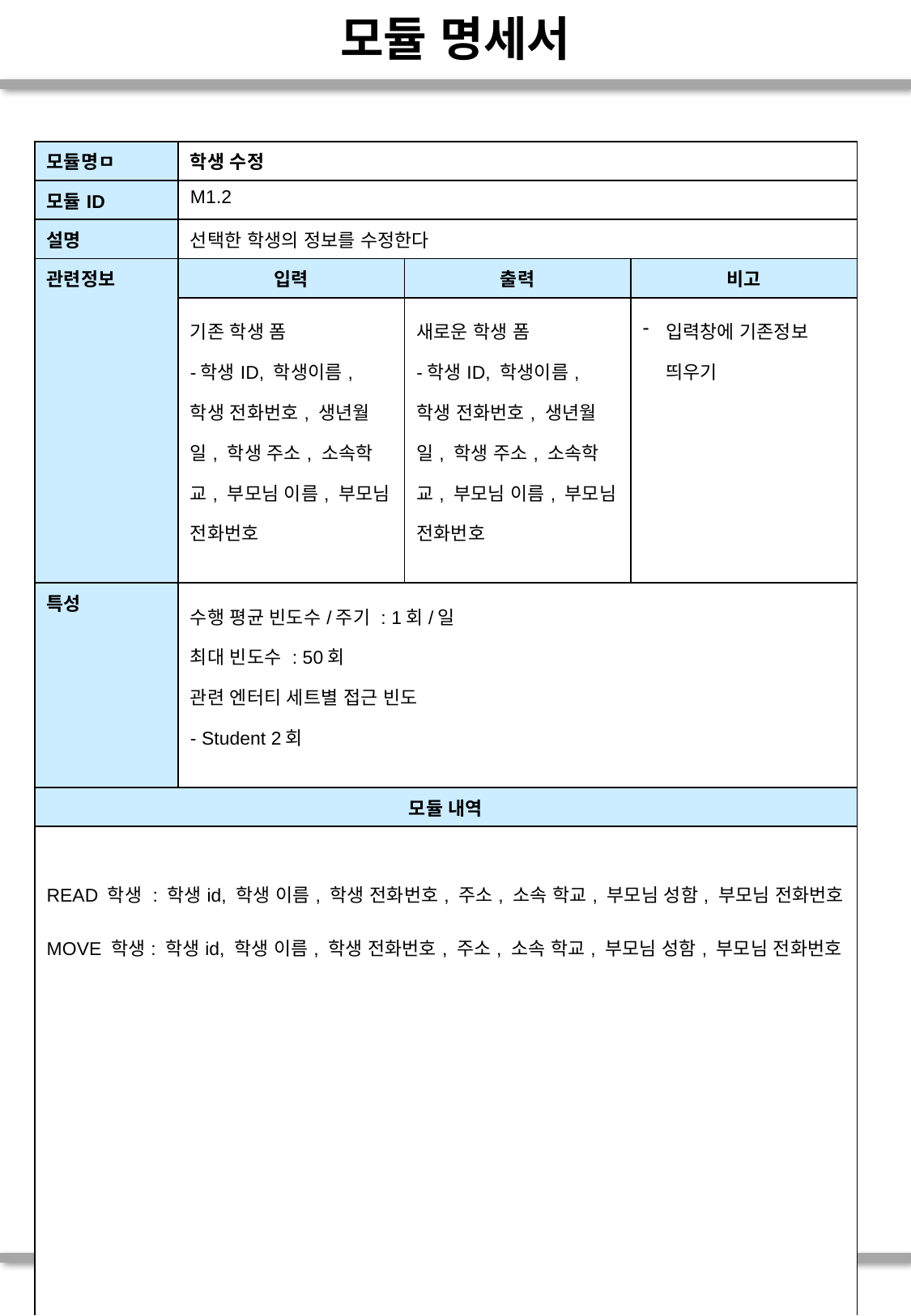

# 모듈 명세서
| 모듈명ㅁ | 학생 수정 |  |  |
| --- | --- | --- | --- |
| 모듈ID | M1.2 |  |  |
| 설명 | 선택한 학생의 정보를 수정한다 |  |  |
| 관련정보 | 입력 | 출력 | 비고 |
|  | 기존 학생 폼 -학생ID, 학생이름, 학생 전화번호, 생년월일, 학생 주소, 소속학교, 부모님 이름, 부모님 전화번호 | 새로운 학생 폼 -학생ID, 학생이름, 학생 전화번호, 생년월일, 학생 주소, 소속학교, 부모님 이름, 부모님 전화번호 | 입력창에 기존정보 띄우기 |
| 특성 | 수행 평균 빈도수/주기 : 1회/일 최대 빈도수 : 50회 관련 엔터티 세트별 접근 빈도 - Student 2회 |  |  |
| 모듈 내역 |  |  |  |
| READ 학생 : 학생id, 학생 이름, 학생 전화번호, 주소, 소속 학교, 부모님 성함, 부모님 전화번호MOVE 학생: 학생id, 학생 이름, 학생 전화번호, 주소, 소속 학교, 부모님 성함, 부모님 전화번호 |  |  |  |